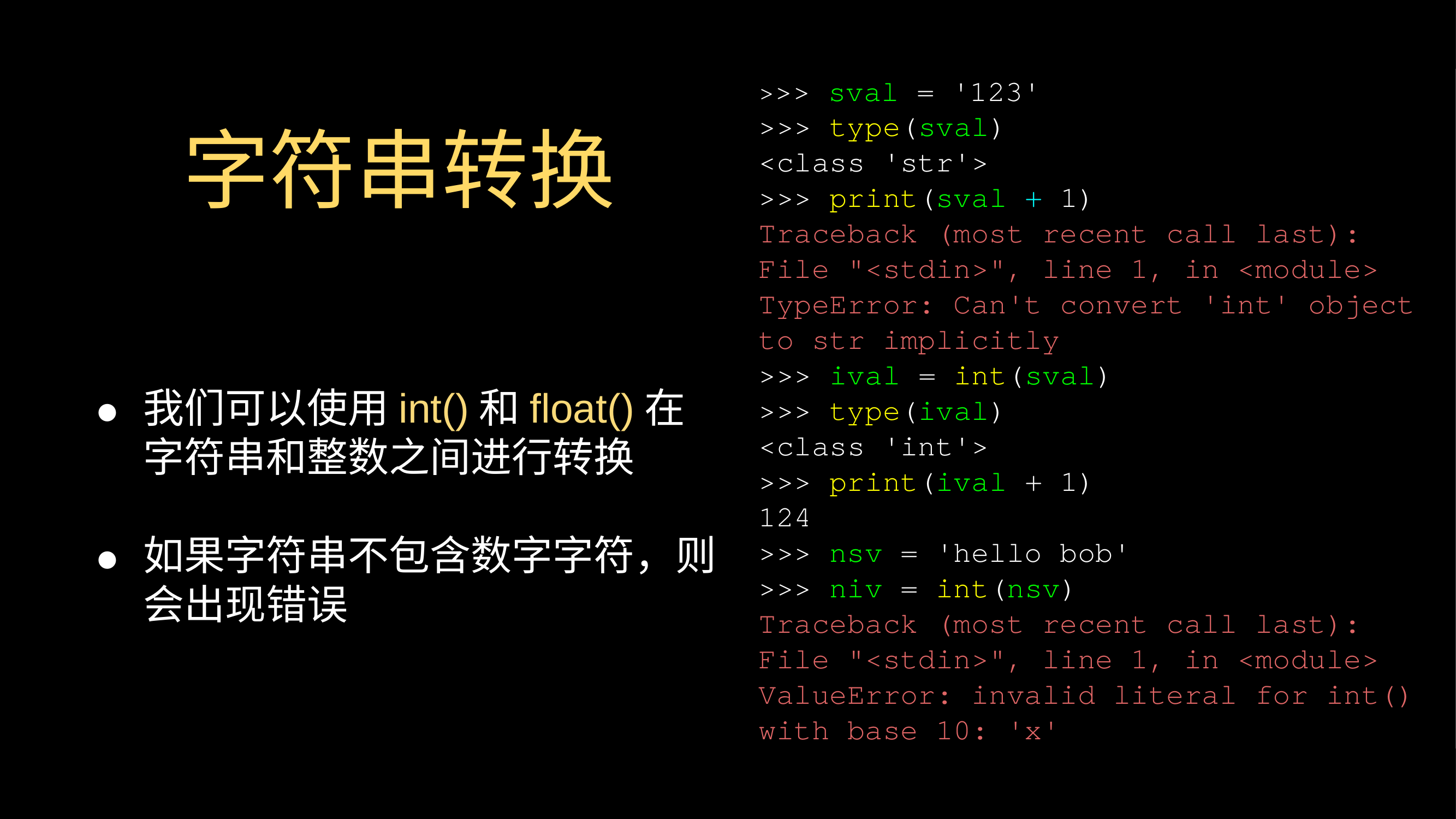

# 字符串转换
>>> sval = '123'
>>> type(sval)
<class 'str'>
>>> print(sval + 1)
Traceback (most recent call last):  File "<stdin>", line 1, in <module>
TypeError: Can't convert 'int' object to str implicitly
>>> ival = int(sval)
>>> type(ival)
<class 'int'>
>>> print(ival + 1)
124
>>> nsv = 'hello bob'
>>> niv = int(nsv)
Traceback (most recent call last):  File "<stdin>", line 1, in <module>
ValueError: invalid literal for int() with base 10: 'x'
我们可以使用int()和float()在字符串和整数之间进行转换

如果字符串不包含数字字符，则会出现错误